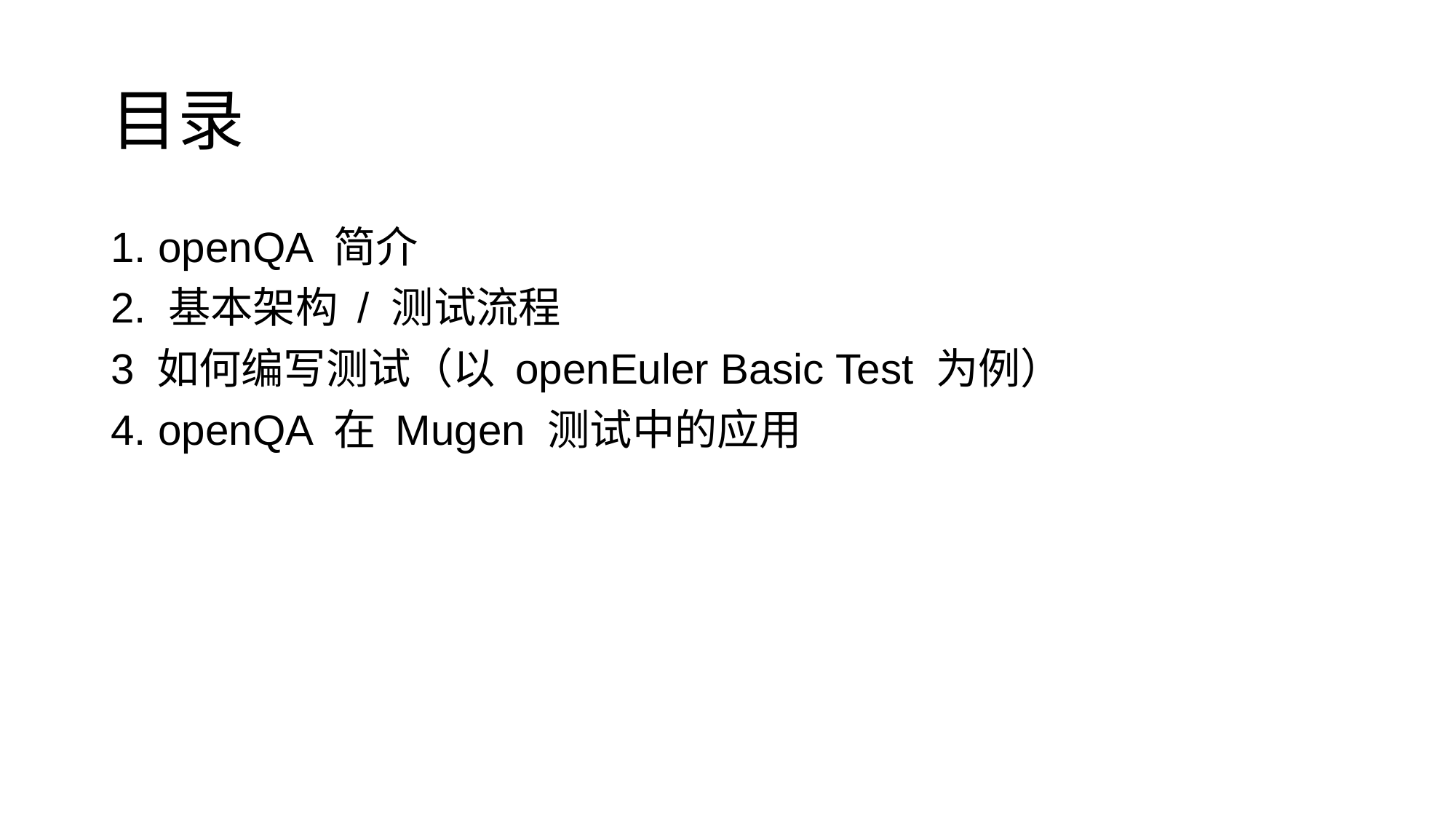

# 目录
1. openQA 简介
2. 基本架构 / 测试流程
3 如何编写测试（以 openEuler Basic Test 为例）
4. openQA 在 Mugen 测试中的应用